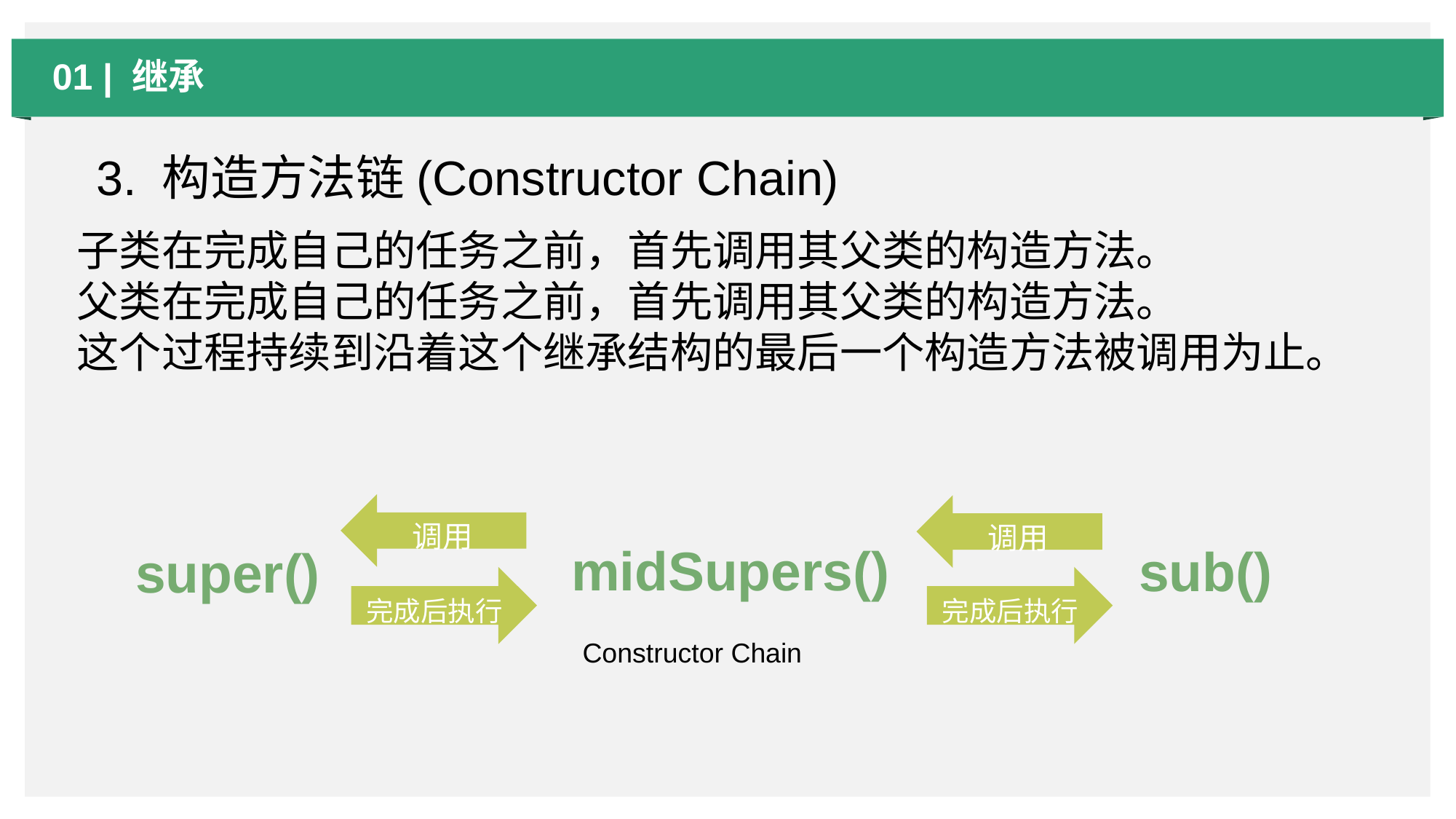

01 | 继承
3. 构造方法链(Constructor Chain)
子类在完成自己的任务之前，首先调用其父类的构造方法。
父类在完成自己的任务之前，首先调用其父类的构造方法。
这个过程持续到沿着这个继承结构的最后一个构造方法被调用为止。
调用
调用
midSupers()
sub()
super()
完成后执行
完成后执行
Constructor Chain